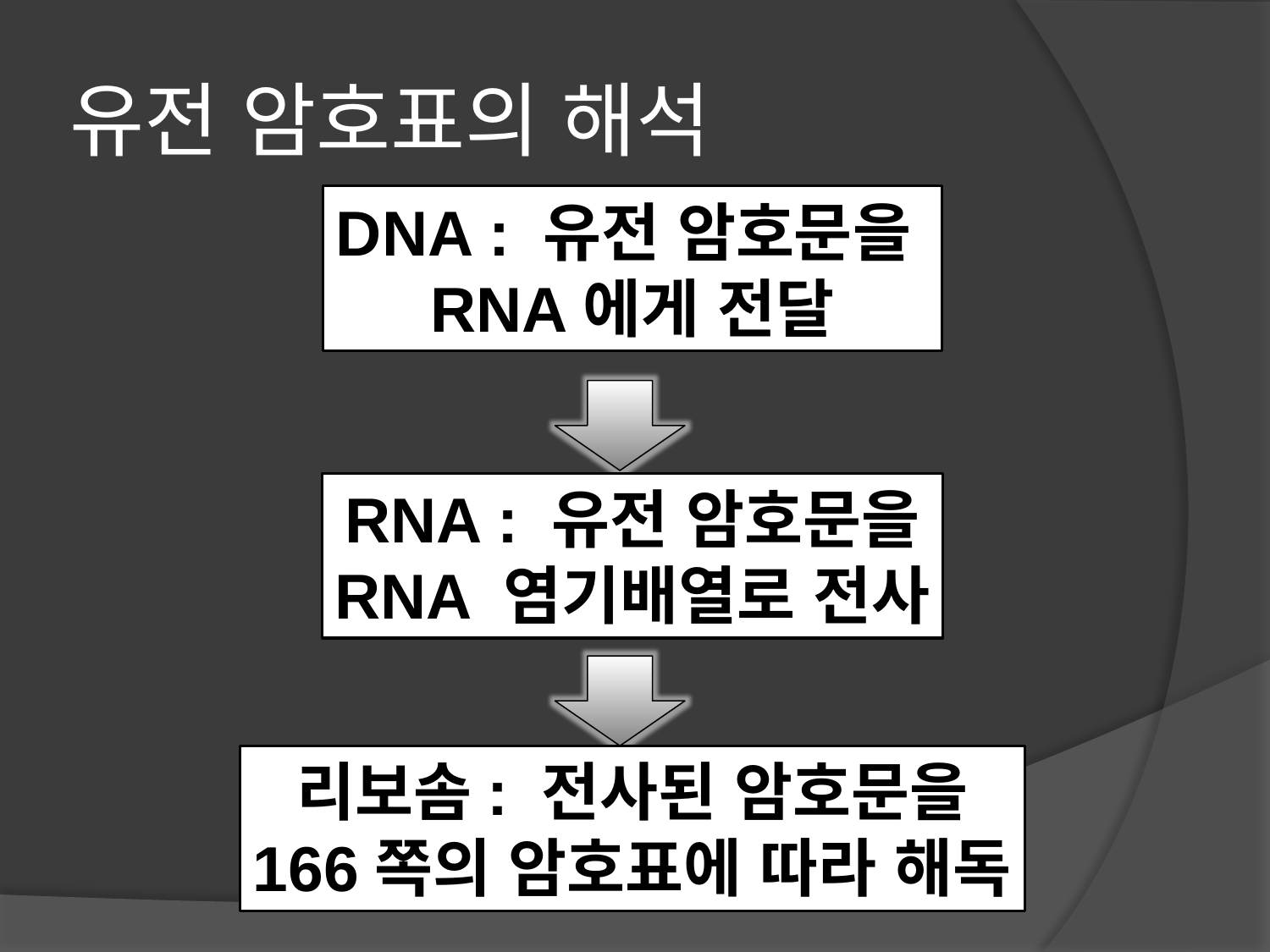

# 유전 암호표의 해석
DNA : 유전 암호문을
RNA에게 전달

RNA : 유전 암호문을
RNA 염기배열로 전사

리보솜: 전사된 암호문을
166쪽의 암호표에 따라 해독